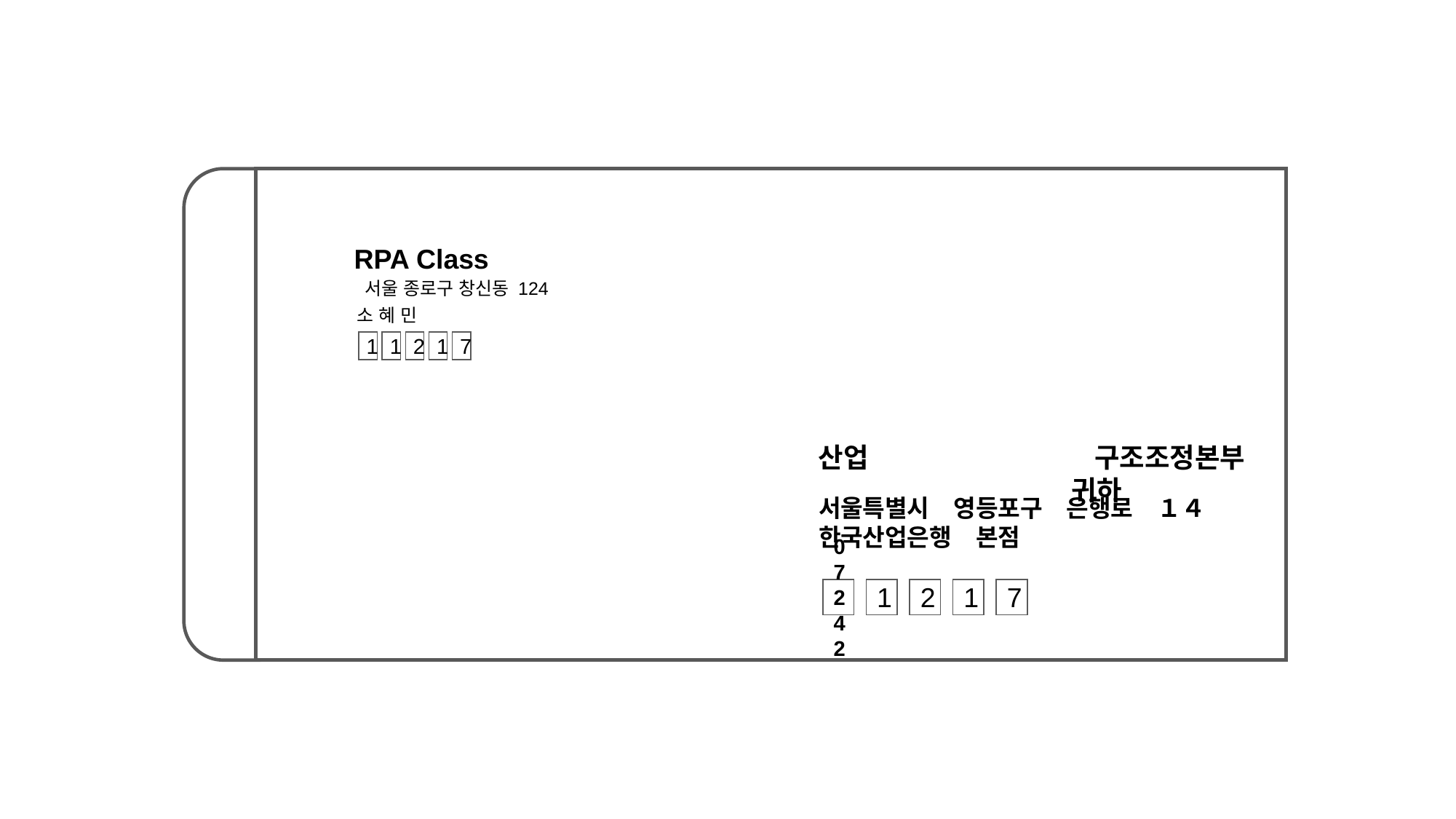

RPA Class
서울 종로구 창신동 124
소 혜 민
1
1
2
1
7
산업　　　　　　　　 구조조정본부　　　　　　　　　 귀하
서울특별시　영등포구　은행로　１４　한국산업은행　본점
07242
1
2
1
7